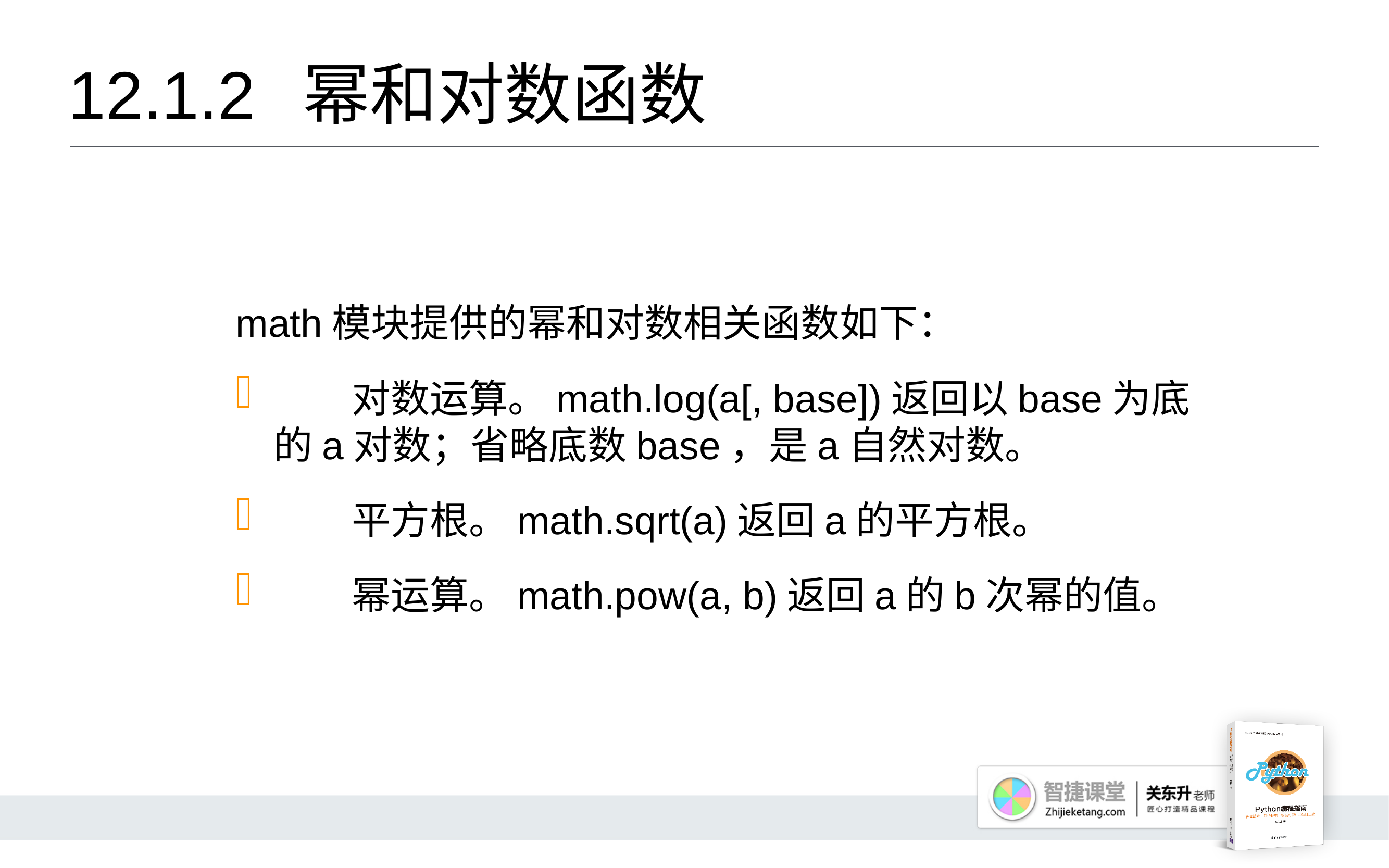

# 12.1.2 	幂和对数函数
math模块提供的幂和对数相关函数如下：
	对数运算。math.log(a[, base])返回以base为底的a对数；省略底数base，是a自然对数。
	平方根。math.sqrt(a)返回a的平方根。
	幂运算。math.pow(a, b)返回a的b次幂的值。